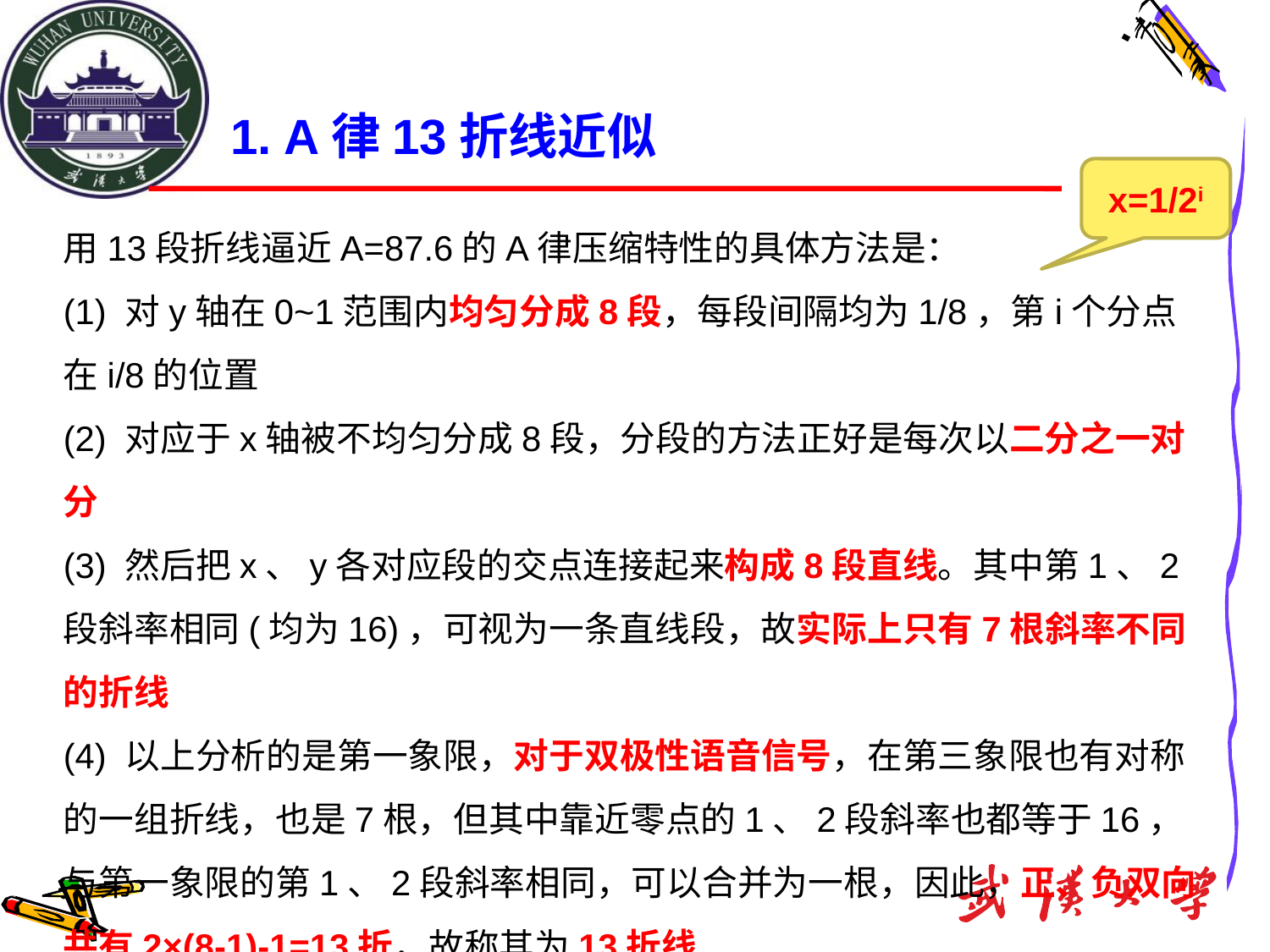

1. A律13折线近似
x=1/2i
用13段折线逼近A=87.6的A律压缩特性的具体方法是：
(1) 对y轴在0~1范围内均匀分成8段，每段间隔均为1/8，第i个分点在i/8的位置
(2) 对应于x轴被不均匀分成8段，分段的方法正好是每次以二分之一对分
(3) 然后把x、y各对应段的交点连接起来构成8段直线。其中第1、2段斜率相同(均为16)，可视为一条直线段，故实际上只有7根斜率不同的折线
(4) 以上分析的是第一象限，对于双极性语音信号，在第三象限也有对称的一组折线，也是7根，但其中靠近零点的1、2段斜率也都等于16，与第一象限的第1、2段斜率相同，可以合并为一根，因此，正、负双向共有2×(8-1)-1=13折，故称其为13折线